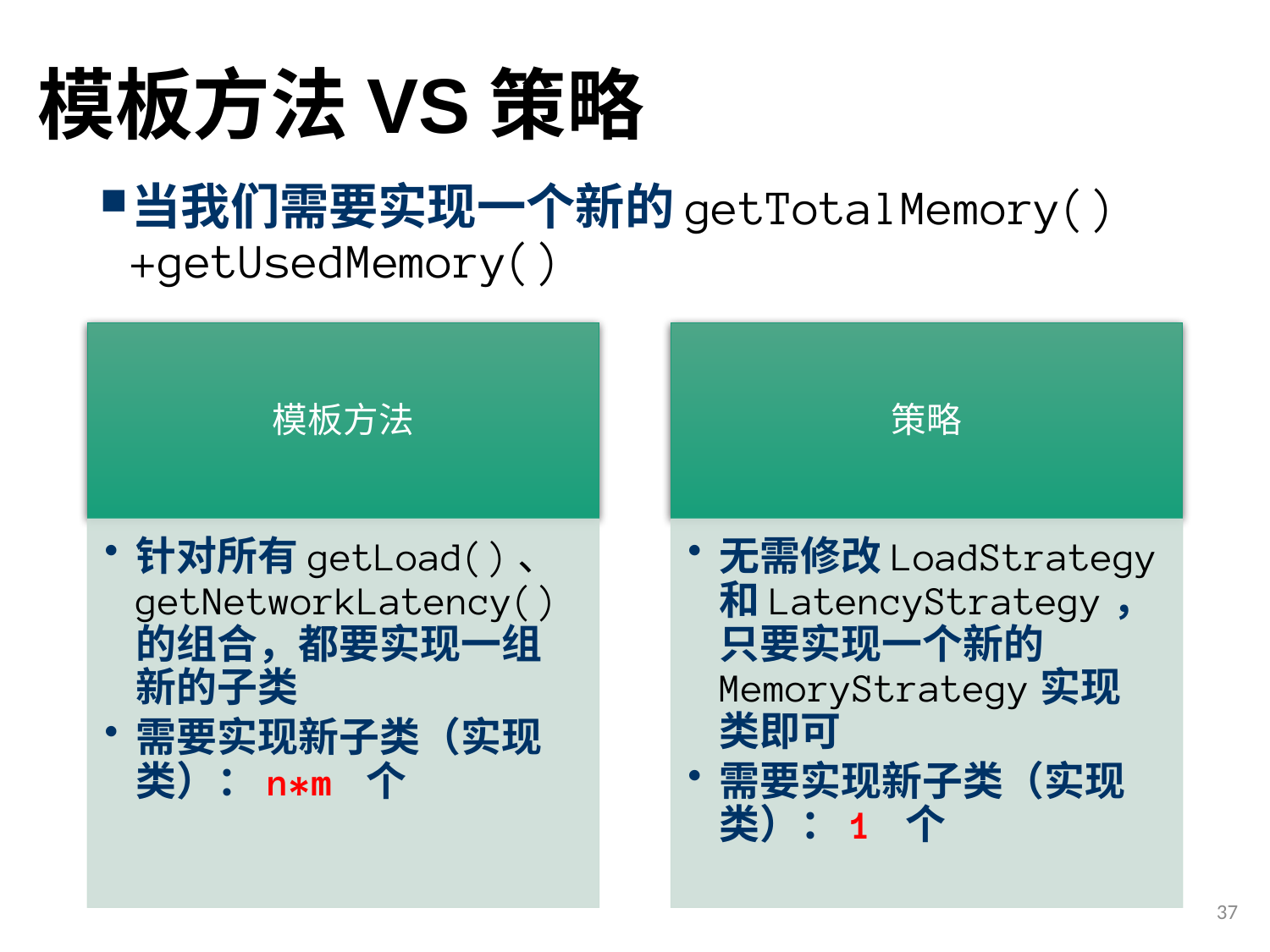

# 模板方法VS策略
当我们需要实现一个新的getTotalMemory()+getUsedMemory()

模板方法
针对所有getLoad()、getNetworkLatency()的组合，都要实现一组新的子类
需要实现新子类（实现类）：n*m 个
策略
无需修改LoadStrategy和LatencyStrategy，只要实现一个新的MemoryStrategy实现类即可
需要实现新子类（实现类）：1 个
37